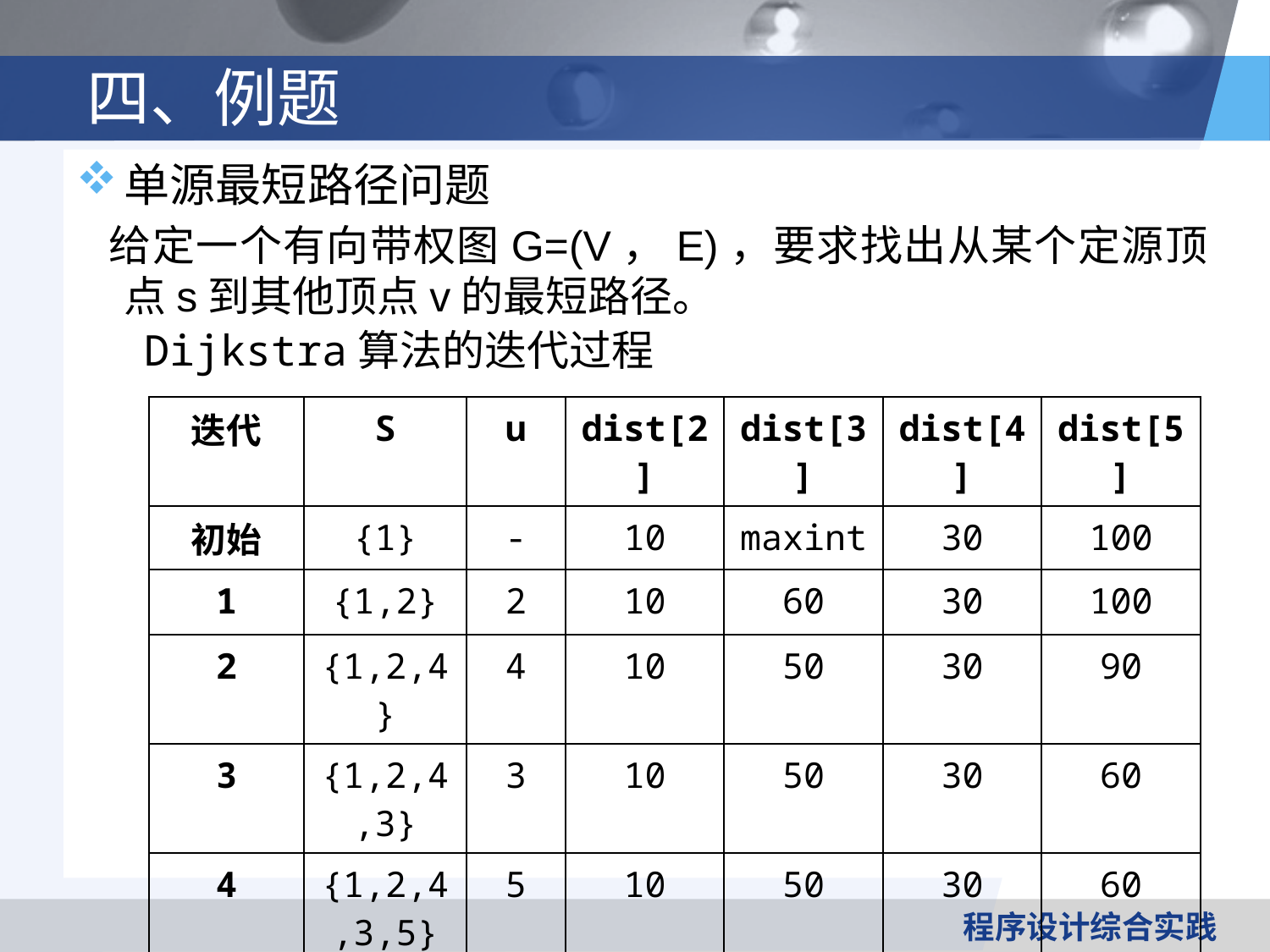

# 四、例题
单源最短路径问题
  给定一个有向带权图G=(V，E)，要求找出从某个定源顶点s到其他顶点v的最短路径。
   Dijkstra算法的迭代过程

| 迭代 | S | u | dist[2] | dist[3] | dist[4] | dist[5] |
| --- | --- | --- | --- | --- | --- | --- |
| 初始 | {1} | - | 10 | maxint | 30 | 100 |
| 1 | {1,2} | 2 | 10 | 60 | 30 | 100 |
| 2 | {1,2,4} | 4 | 10 | 50 | 30 | 90 |
| 3 | {1,2,4,3} | 3 | 10 | 50 | 30 | 60 |
| 4 | {1,2,4,3,5} | 5 | 10 | 50 | 30 | 60 |